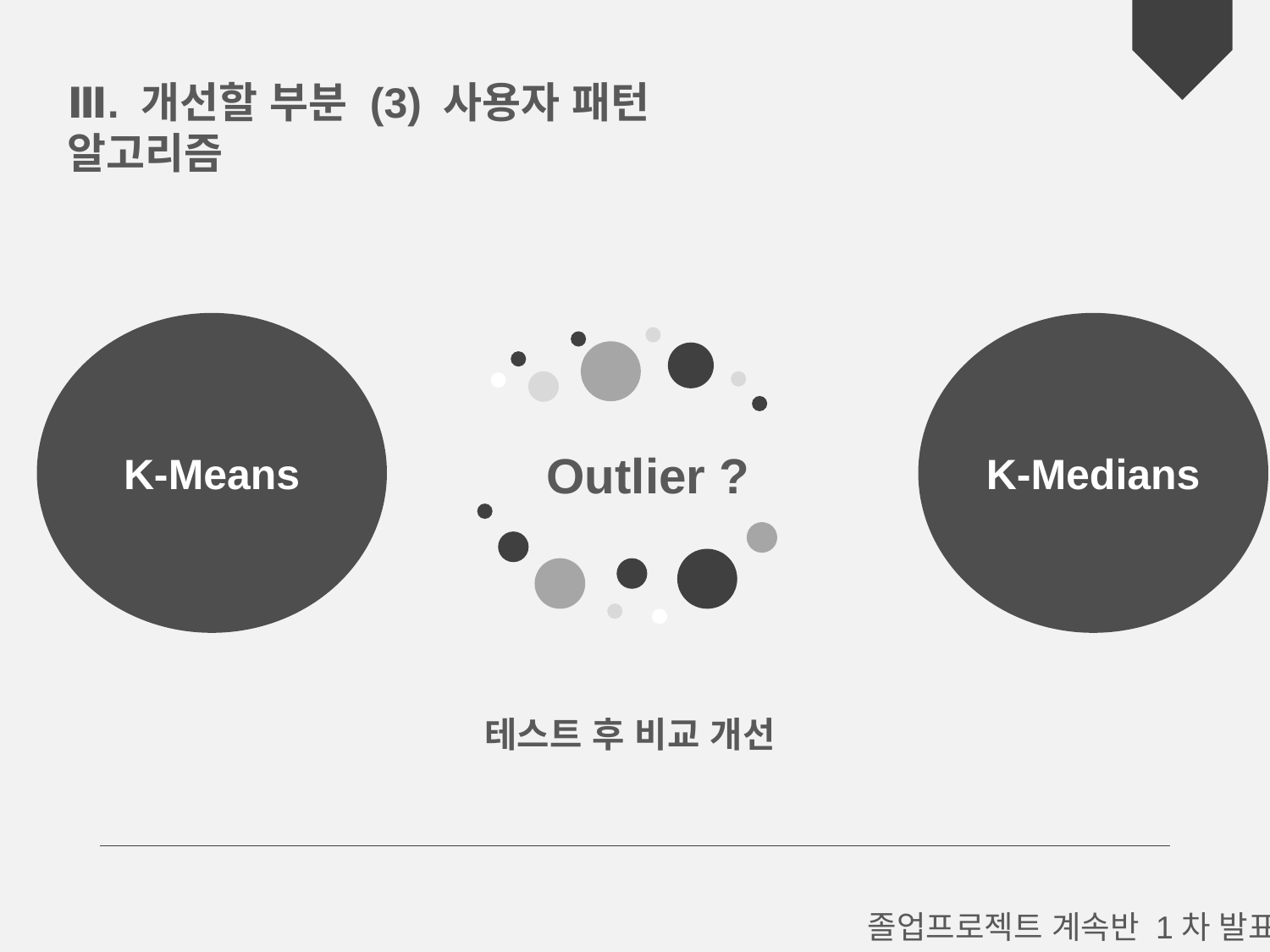

Ⅲ. 개선할 부분 (3) 사용자 패턴 알고리즘
K-Means
K-Medians

Outlier ?

테스트 후 비교 개선
졸업프로젝트 계속반 1차 발표